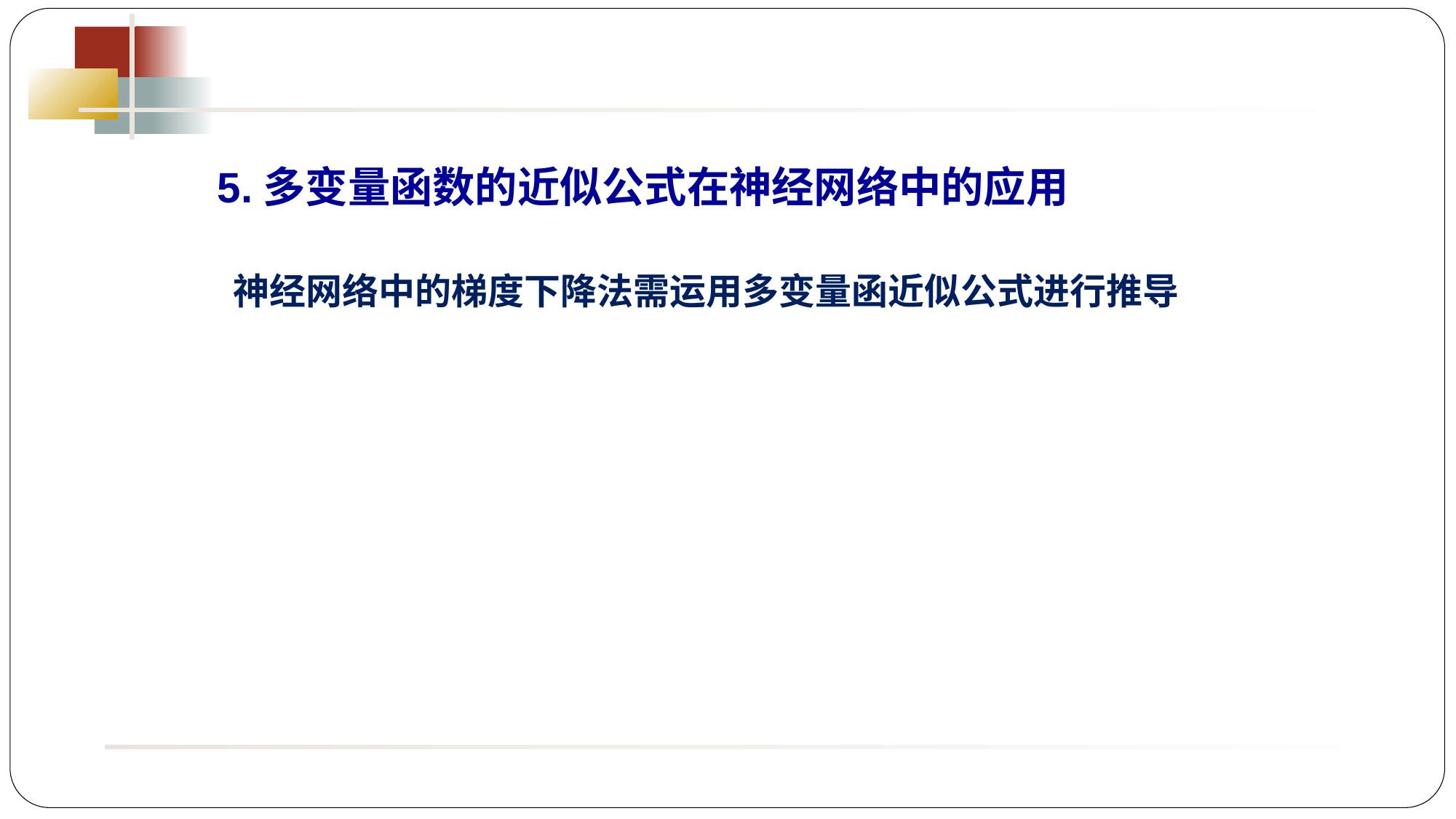

5.多变量函数的近似公式在神经网络中的应用
   神经网络中的梯度下降法需运用多变量函近似公式进行推导